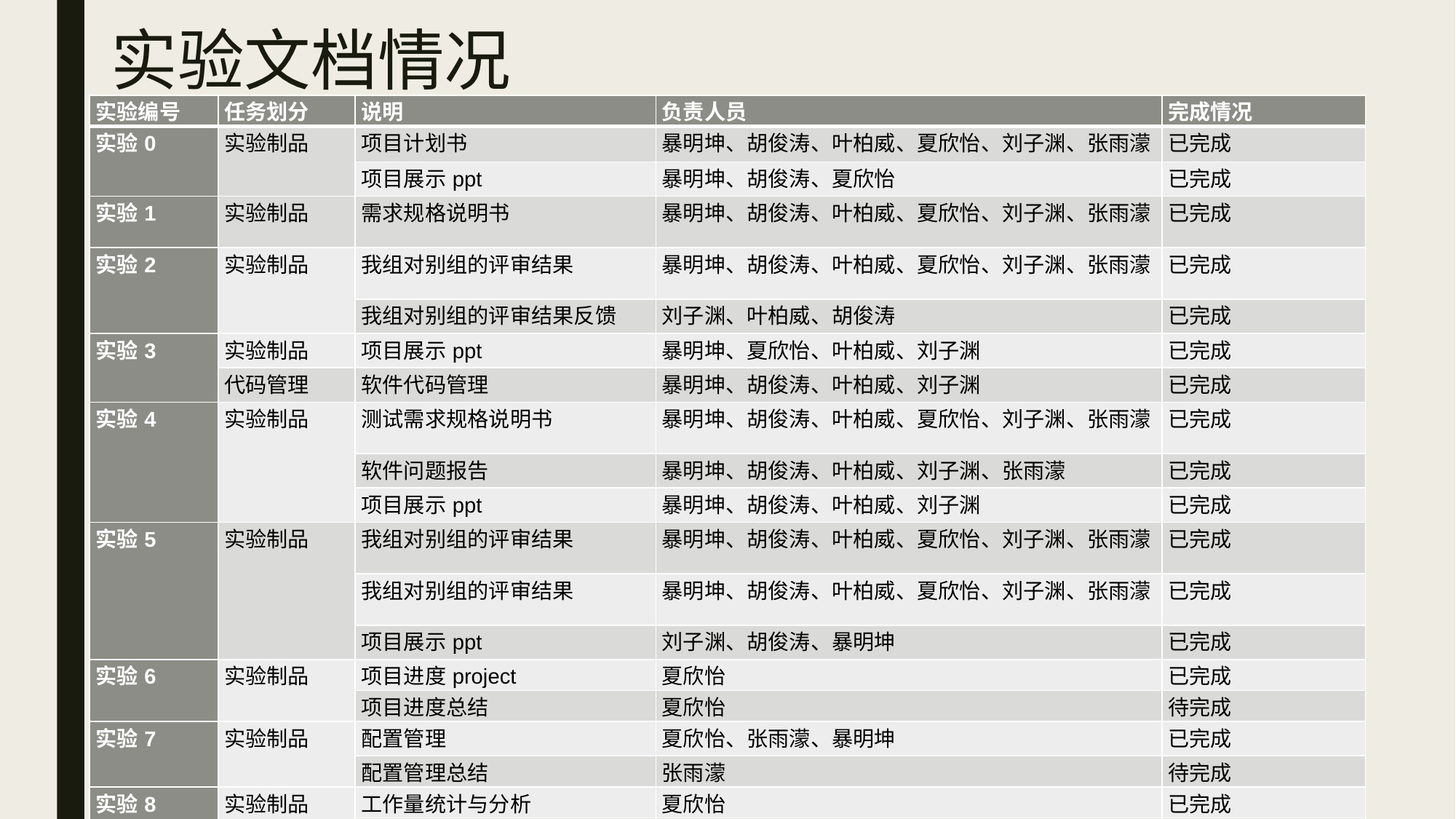

# 实验文档情况
| 实验编号 | 任务划分 | 说明 | 负责人员 | 完成情况 |
| --- | --- | --- | --- | --- |
| 实验0 | 实验制品 | 项目计划书 | 暴明坤、胡俊涛、叶柏威、夏欣怡、刘子渊、张雨濛 | 已完成 |
|  |  | 项目展示ppt | 暴明坤、胡俊涛、夏欣怡 | 已完成 |
| 实验1 | 实验制品 | 需求规格说明书 | 暴明坤、胡俊涛、叶柏威、夏欣怡、刘子渊、张雨濛 | 已完成 |
| 实验2 | 实验制品 | 我组对别组的评审结果 | 暴明坤、胡俊涛、叶柏威、夏欣怡、刘子渊、张雨濛 | 已完成 |
|  |  | 我组对别组的评审结果反馈 | 刘子渊、叶柏威、胡俊涛 | 已完成 |
| 实验3 | 实验制品 | 项目展示ppt | 暴明坤、夏欣怡、叶柏威、刘子渊 | 已完成 |
|  | 代码管理 | 软件代码管理 | 暴明坤、胡俊涛、叶柏威、刘子渊 | 已完成 |
| 实验4 | 实验制品 | 测试需求规格说明书 | 暴明坤、胡俊涛、叶柏威、夏欣怡、刘子渊、张雨濛 | 已完成 |
|  |  | 软件问题报告 | 暴明坤、胡俊涛、叶柏威、刘子渊、张雨濛 | 已完成 |
|  |  | 项目展示ppt | 暴明坤、胡俊涛、叶柏威、刘子渊 | 已完成 |
| 实验5 | 实验制品 | 我组对别组的评审结果 | 暴明坤、胡俊涛、叶柏威、夏欣怡、刘子渊、张雨濛 | 已完成 |
|  |  | 我组对别组的评审结果 | 暴明坤、胡俊涛、叶柏威、夏欣怡、刘子渊、张雨濛 | 已完成 |
|  |  | 项目展示ppt | 刘子渊、胡俊涛、暴明坤 | 已完成 |
| 实验6 | 实验制品 | 项目进度project | 夏欣怡 | 已完成 |
|  |  | 项目进度总结 | 夏欣怡 | 待完成 |
| 实验7 | 实验制品 | 配置管理 | 夏欣怡、张雨濛、暴明坤 | 已完成 |
|  |  | 配置管理总结 | 张雨濛 | 待完成 |
| 实验8 | 实验制品 | 工作量统计与分析 | 夏欣怡 | 已完成 |
|  |  | 工作量统计与分析总结 | 夏欣怡 | 待完成 |